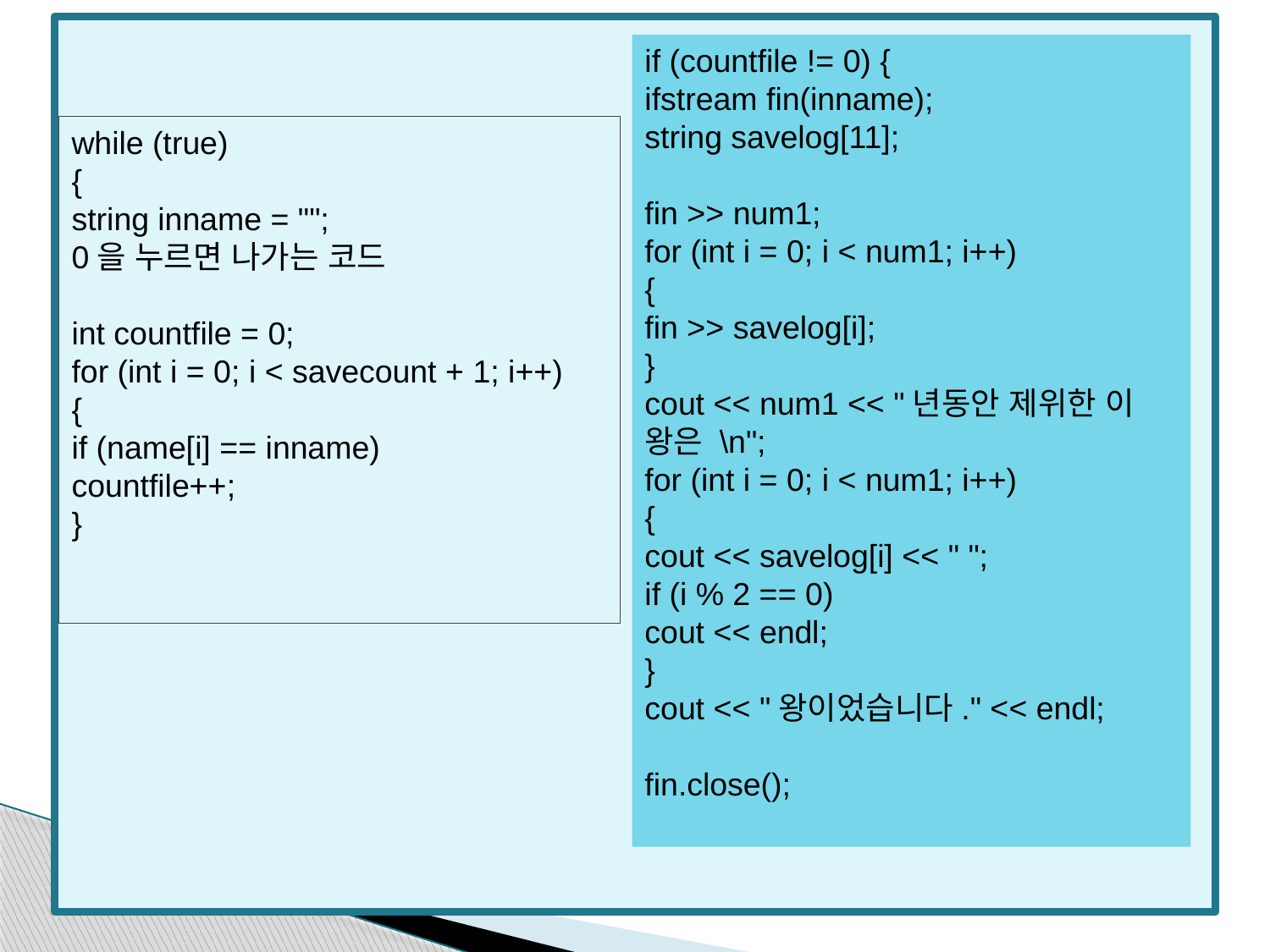

if (countfile != 0) {
ifstream fin(inname);
string savelog[11];

fin >> num1;
for (int i = 0; i < num1; i++)
{
fin >> savelog[i];
}
cout << num1 << "년동안 제위한 이 왕은 \n";
for (int i = 0; i < num1; i++)
{
cout << savelog[i] << " ";
if (i % 2 == 0)
cout << endl;
}
cout << "왕이었습니다." << endl;

fin.close();

while (true)
{
string inname = "";
0을 누르면 나가는 코드

int countfile = 0;
for (int i = 0; i < savecount + 1; i++)
{
if (name[i] == inname)
countfile++;
}